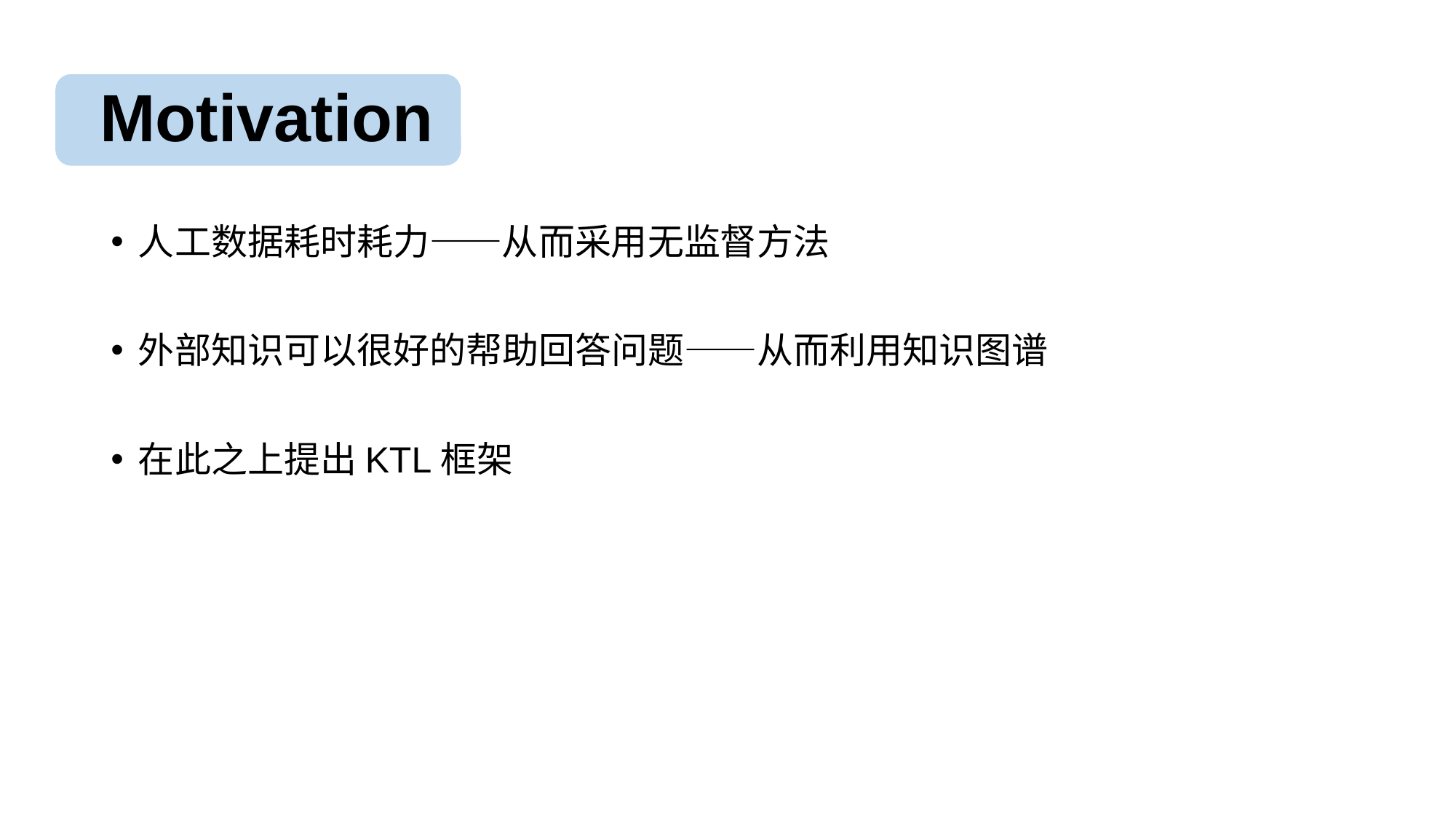

# Motivation

人工数据耗时耗力——从而采用无监督方法

外部知识可以很好的帮助回答问题——从而利用知识图谱

在此之上提出KTL框架